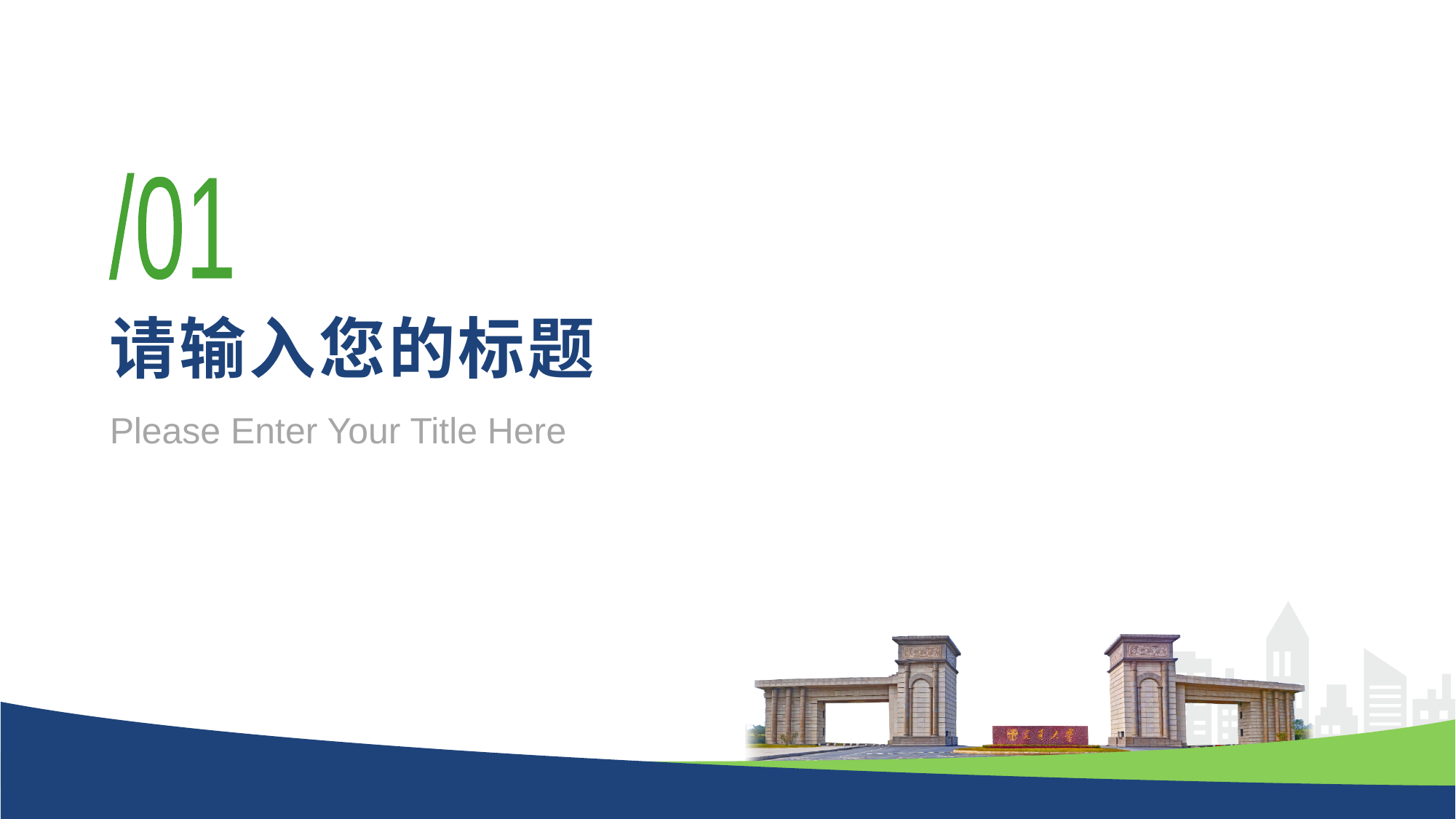

/01
# 请输入您的标题
Please Enter Your Title Here